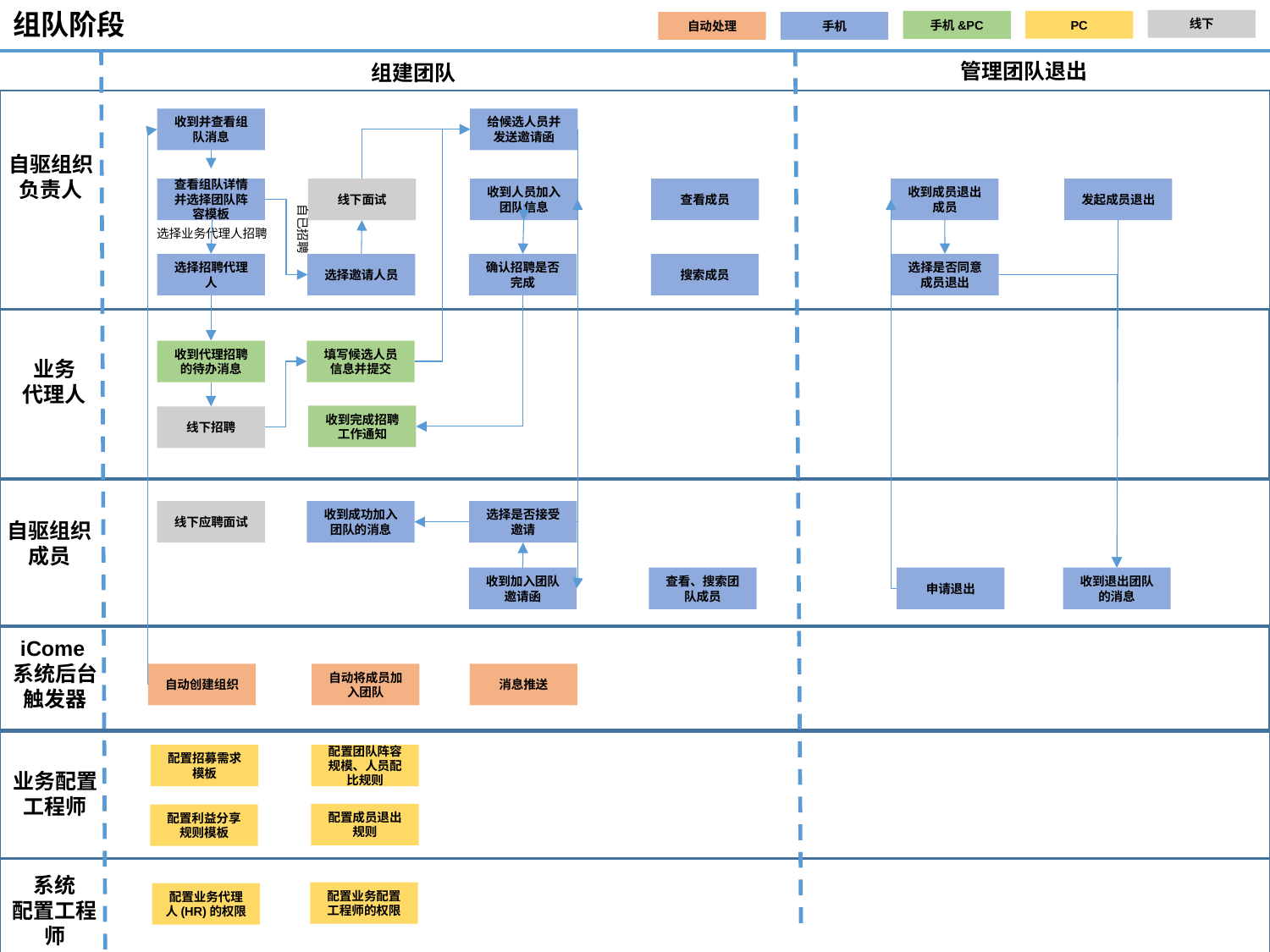

# 组队阶段
线下
PC
手机&PC
自动处理
手机
管理团队退出
组建团队

收到并查看组队消息
给候选人员并发送邀请函
自驱组织负责人
查看组队详情并选择团队阵容模板
线下面试
收到人员加入团队信息
查看成员
收到成员退出成员
发起成员退出
自已招聘
选择业务代理人招聘
选择招聘代理人
选择邀请人员
确认招聘是否完成
搜索成员
选择是否同意成员退出

收到代理招聘的待办消息
填写候选人员信息并提交
业务
代理人
收到完成招聘工作通知
线下招聘

线下应聘面试
收到成功加入团队的消息
选择是否接受邀请
自驱组织成员
收到加入团队邀请函
查看、搜索团队成员
申请退出
收到退出团队的消息

iCome系统后台触发器
自动创建组织
自动将成员加入团队
消息推送

配置招募需求模板
配置团队阵容规模、人员配比规则
业务配置工程师
配置成员退出规则
配置利益分享规则模板

系统
配置工程师
配置业务配置工程师的权限
配置业务代理人(HR)的权限